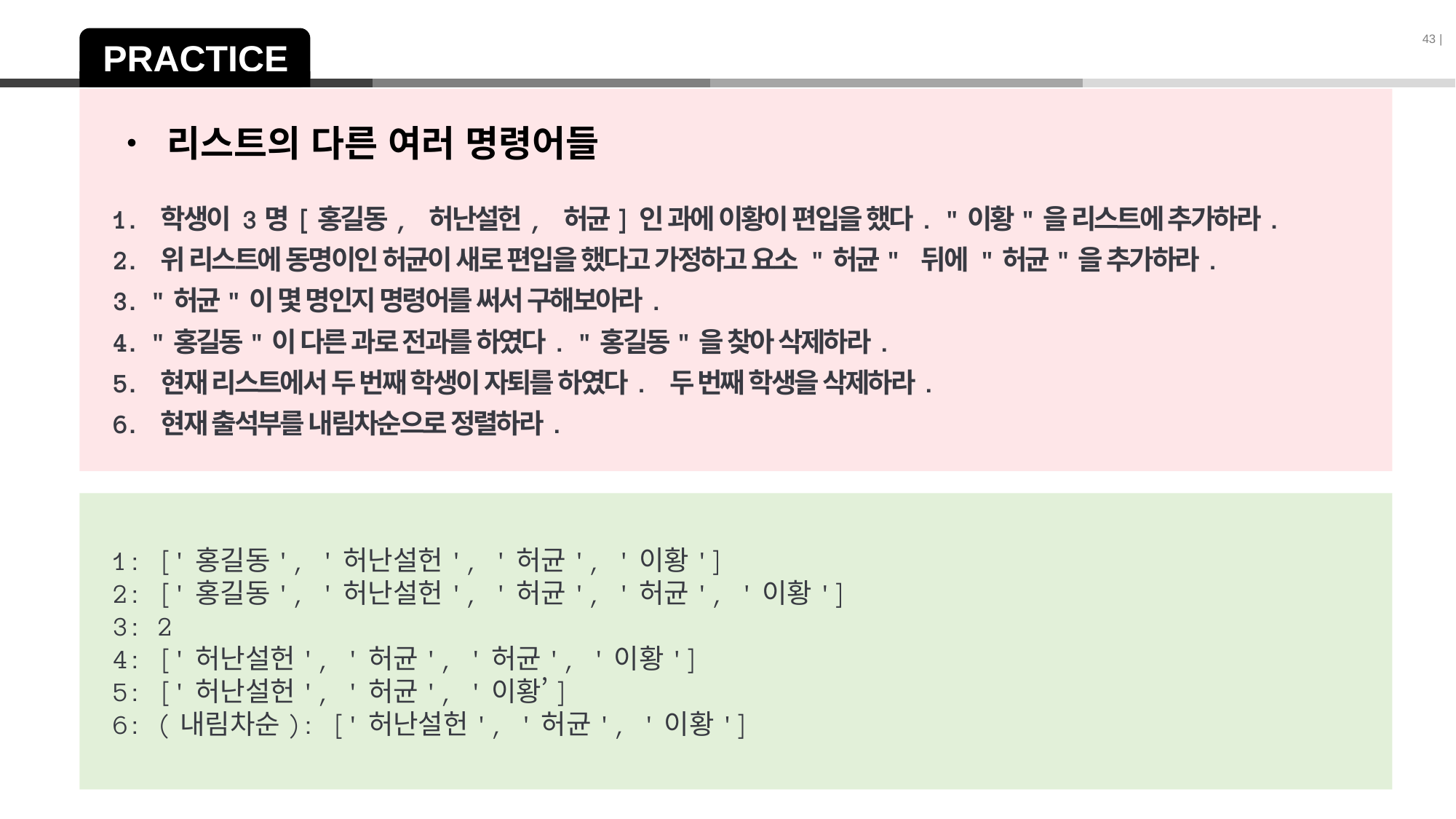

43 |

PRACTICE

• 리스트의 다른 여러 명령어들

1. 학생이 3명[홍길동, 허난설헌, 허균]인 과에 이황이 편입을 했다. "이황"을 리스트에 추가하라.
2. 위 리스트에 동명이인 허균이 새로 편입을 했다고 가정하고 요소 "허균" 뒤에 "허균"을 추가하라.
3. "허균"이 몇 명인지 명령어를 써서 구해보아라.
4. "홍길동"이 다른 과로 전과를 하였다. "홍길동"을 찾아 삭제하라.
5. 현재 리스트에서 두 번째 학생이 자퇴를 하였다. 두 번째 학생을 삭제하라.
6. 현재 출석부를 내림차순으로 정렬하라.
1: ['홍길동', '허난설헌', '허균', '이황']
2: ['홍길동', '허난설헌', '허균', '허균', '이황']
3: 2
4: ['허난설헌', '허균', '허균', '이황']
5: ['허난설헌', '허균', '이황’]
6: (내림차순): ['허난설헌', '허균', '이황']